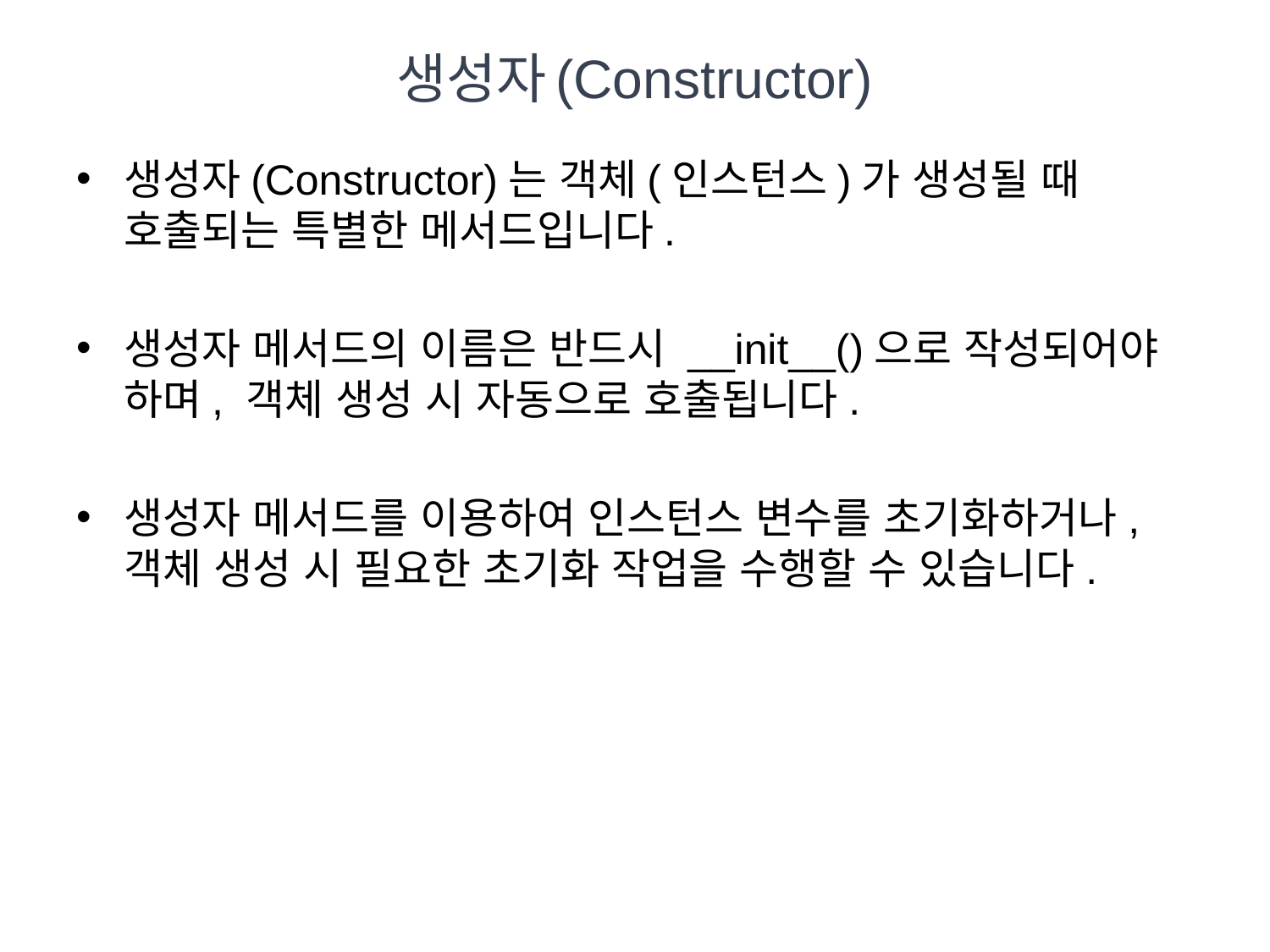

# 생성자(Constructor)
생성자(Constructor)는 객체(인스턴스)가 생성될 때 호출되는 특별한 메서드입니다.

생성자 메서드의 이름은 반드시 __init__()으로 작성되어야 하며, 객체 생성 시 자동으로 호출됩니다.

생성자 메서드를 이용하여 인스턴스 변수를 초기화하거나, 객체 생성 시 필요한 초기화 작업을 수행할 수 있습니다.